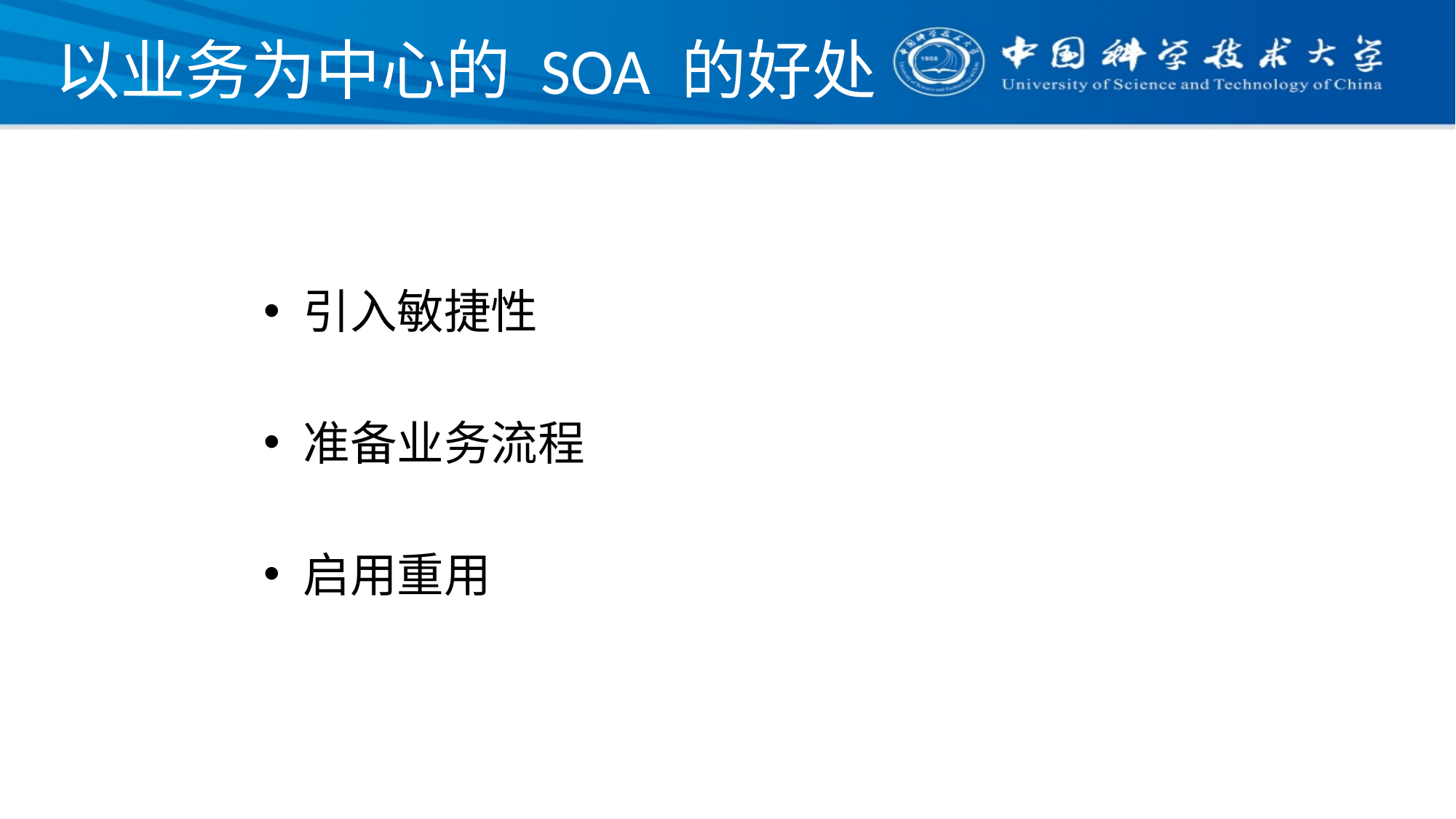

# 以业务为中心的 SOA 的好处

引入敏捷性

准备业务流程

启用重用